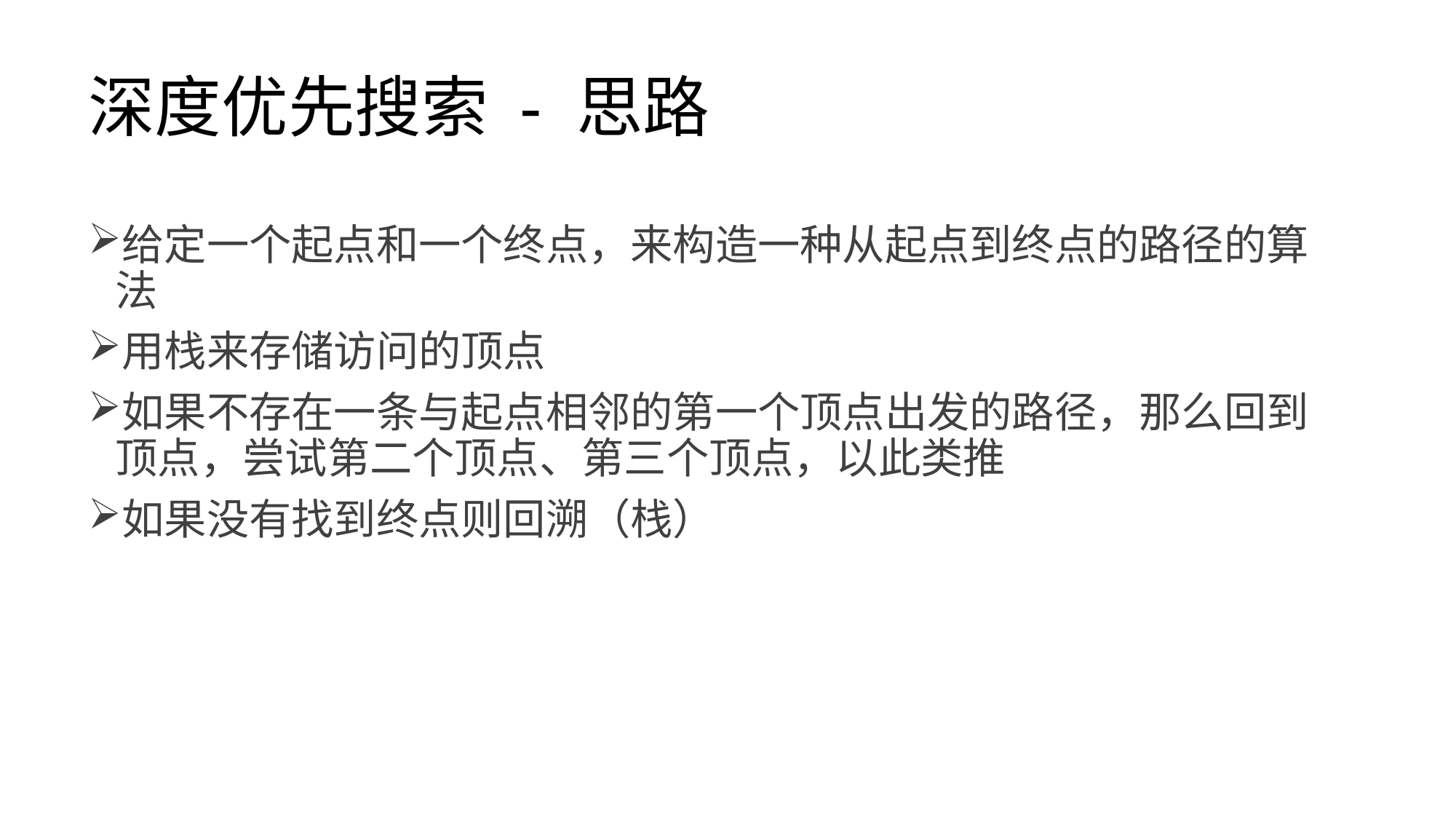

# 深度优先搜索 - 思路
给定一个起点和一个终点，来构造一种从起点到终点的路径的算法
用栈来存储访问的顶点
如果不存在一条与起点相邻的第一个顶点出发的路径，那么回到顶点，尝试第二个顶点、第三个顶点，以此类推
如果没有找到终点则回溯（栈）